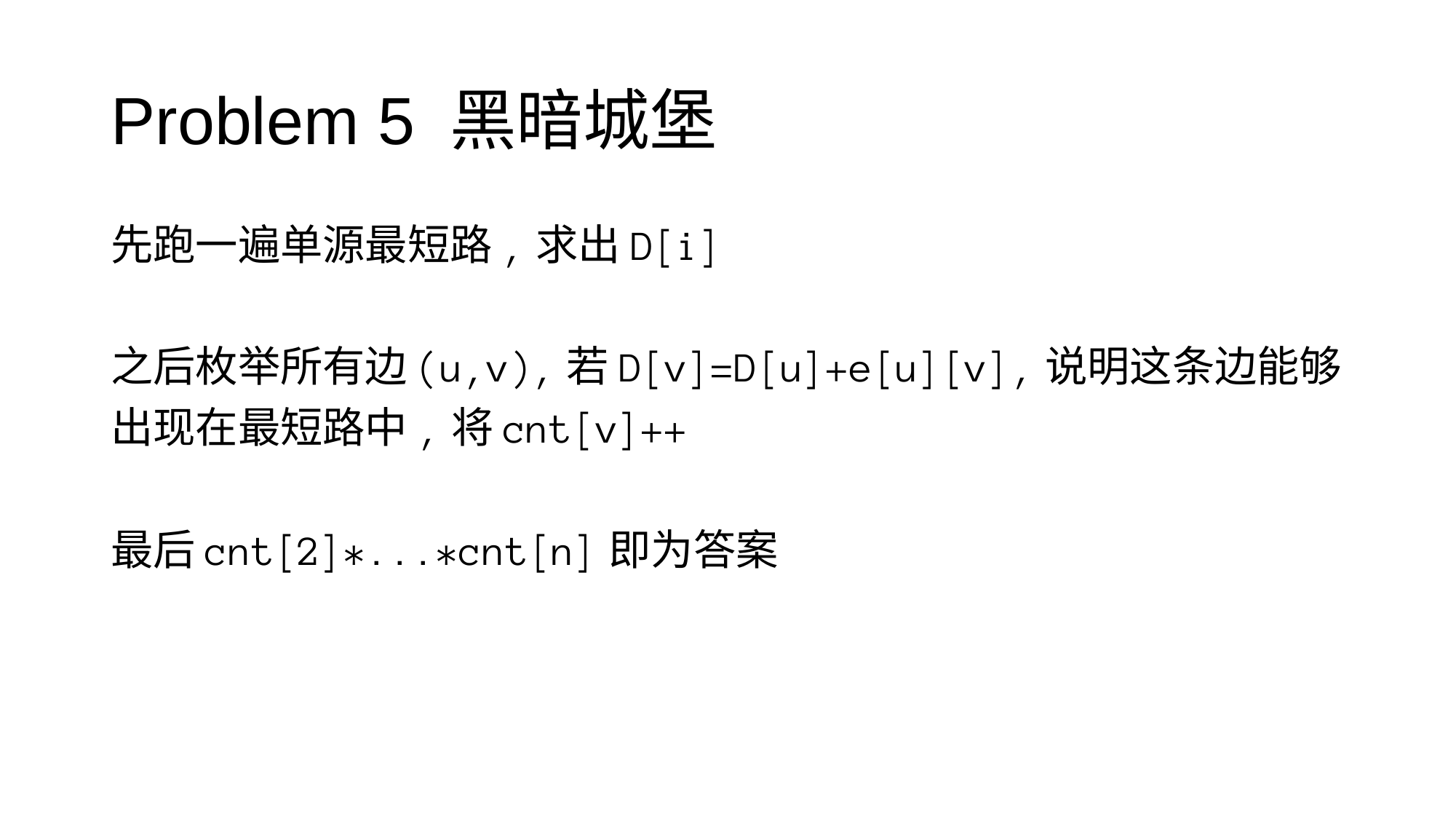

# Problem 5 黑暗城堡
先跑一遍单源最短路,求出D[i]

之后枚举所有边(u,v),若D[v]=D[u]+e[u][v],说明这条边能够
出现在最短路中,将cnt[v]++

最后cnt[2]*...*cnt[n]即为答案